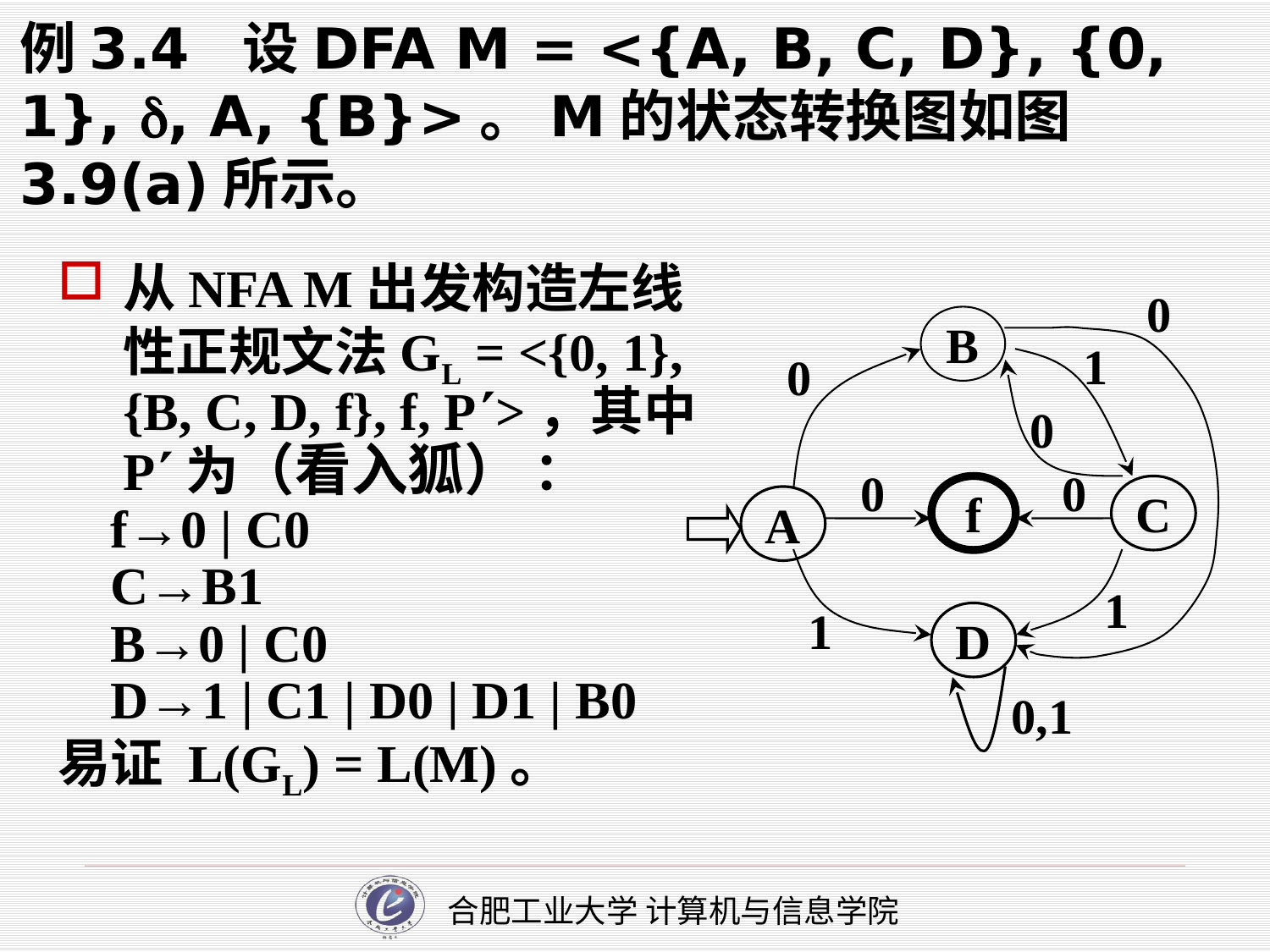

# 例3.4  设DFA M = <{A, B, C, D}, {0, 1}, δ, A, {B}>。M的状态转换图如图3.9(a)所示。
从NFA M出发构造左线性正规文法GL = <{0, 1}, {B, C, D, f}, f, P′>，其中P′为（看入狐） ：
f→0 | C0
C→B1
B→0 | C0
D→1 | C1 | D0 | D1 | B0
易证 L(GL) = L(M)。
0
B

1
0

0
0
0
f
C
A

1
1
D

0,1
74